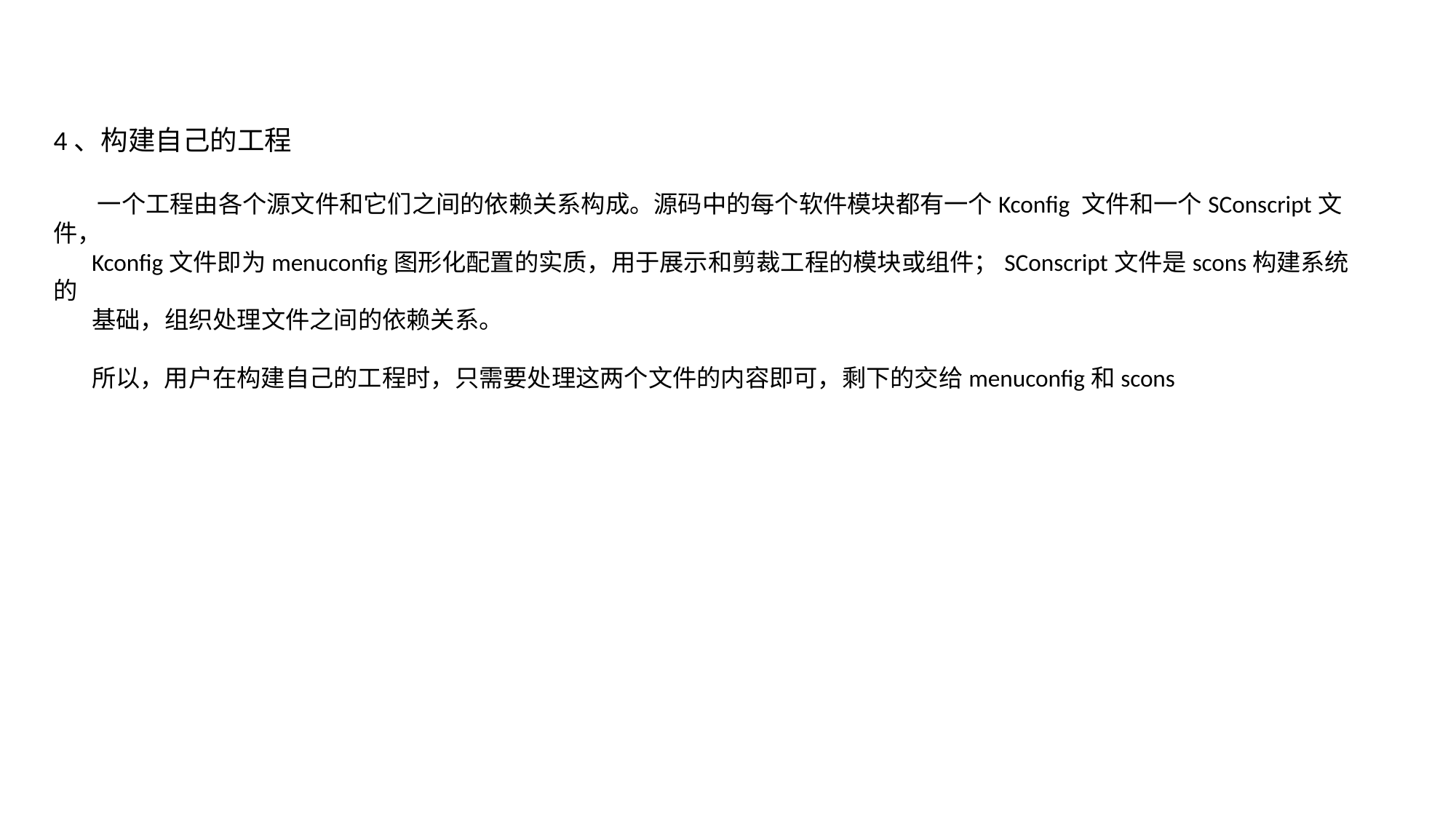

4、构建自己的工程

       一个工程由各个源文件和它们之间的依赖关系构成。源码中的每个软件模块都有一个Kconfig 文件和一个SConscript文件，
       Kconfig文件即为menuconfig图形化配置的实质，用于展示和剪裁工程的模块或组件；SConscript文件是scons构建系统的
      基础，组织处理文件之间的依赖关系。

      所以，用户在构建自己的工程时，只需要处理这两个文件的内容即可，剩下的交给menuconfig和scons